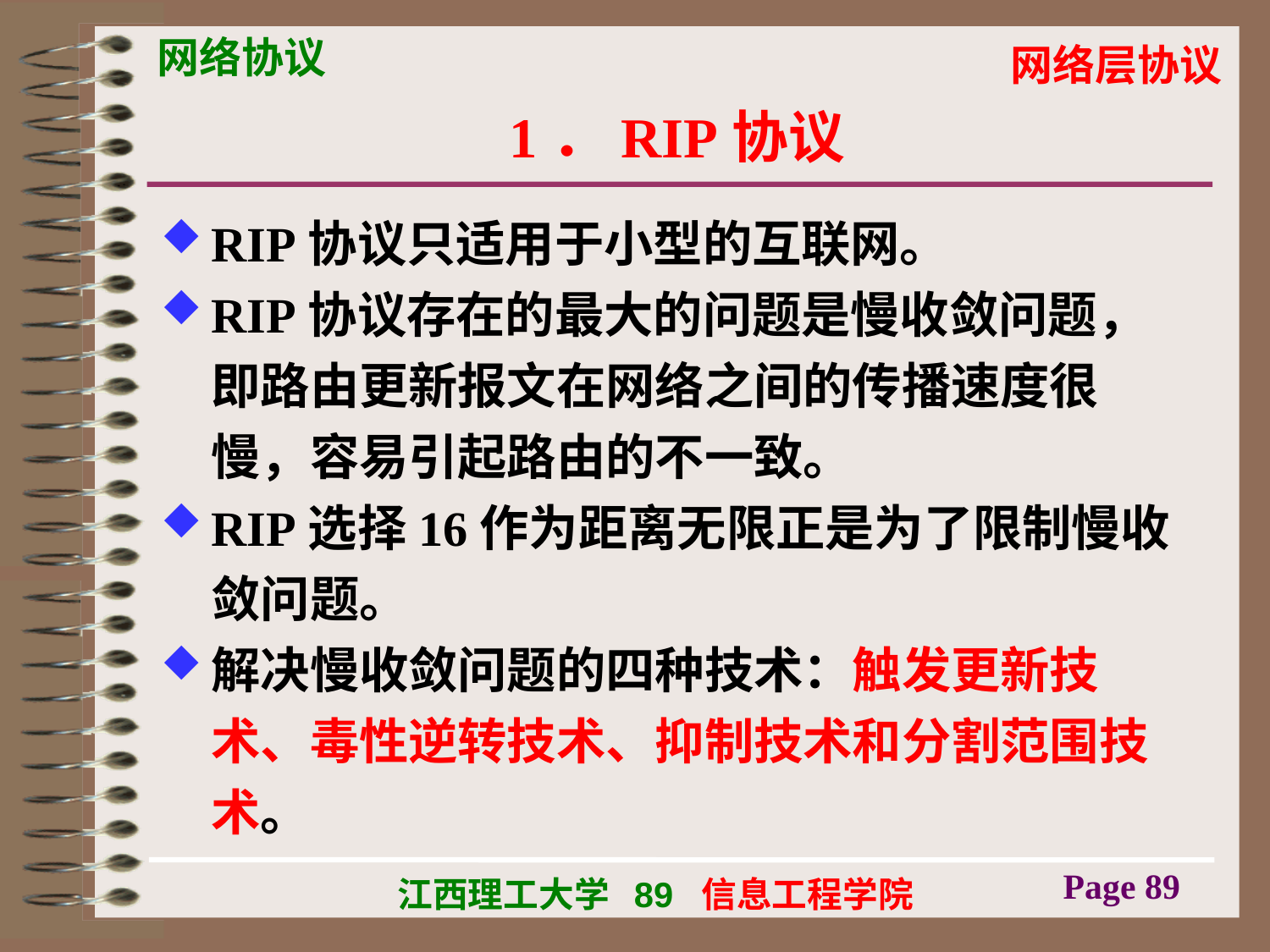

# 1．RIP协议
RIP协议只适用于小型的互联网。
RIP协议存在的最大的问题是慢收敛问题，即路由更新报文在网络之间的传播速度很慢，容易引起路由的不一致。
RIP选择16作为距离无限正是为了限制慢收敛问题。
解决慢收敛问题的四种技术：触发更新技术、毒性逆转技术、抑制技术和分割范围技术。
Page 89